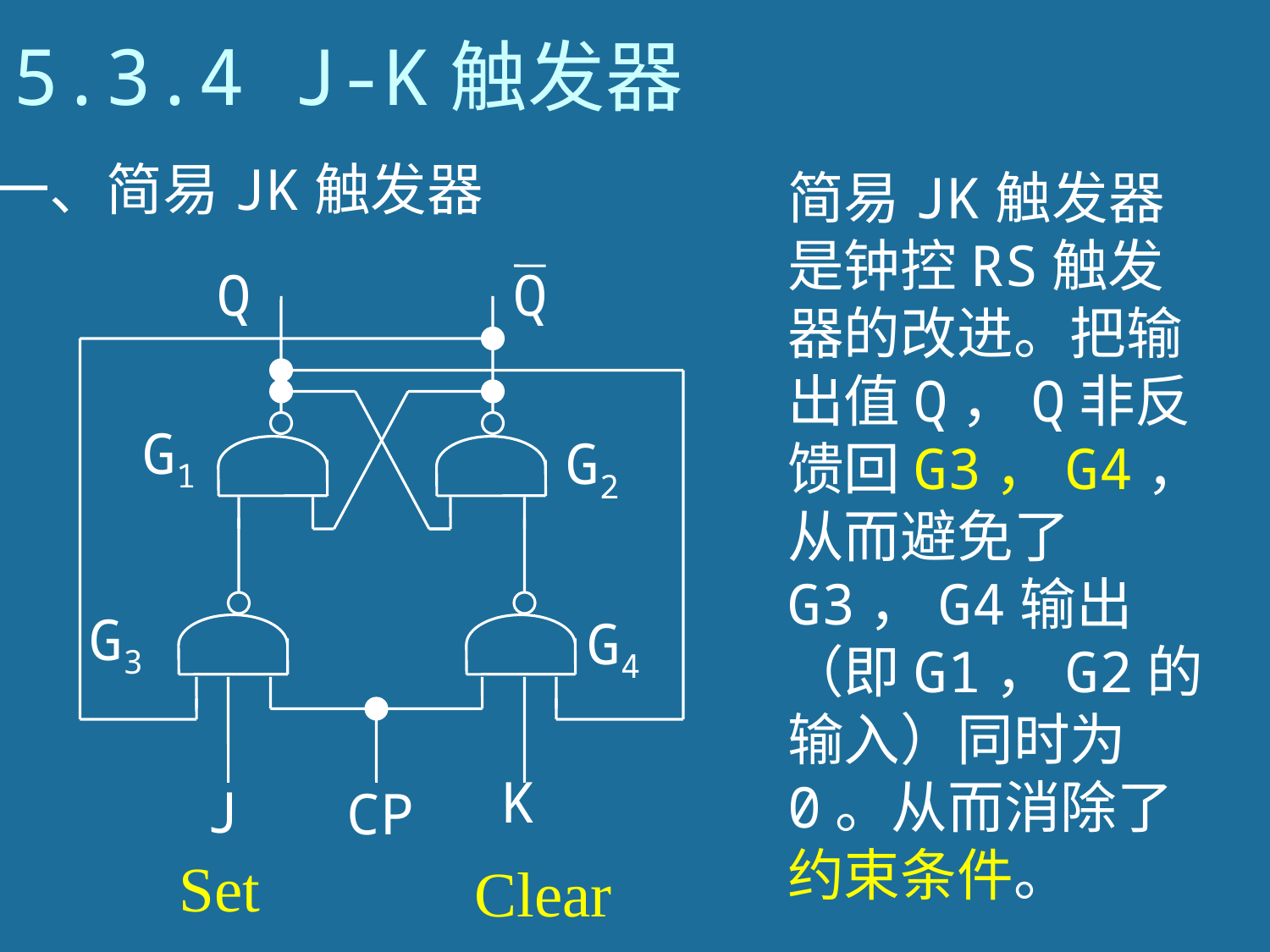

# 5.3.4 J-K触发器
一、简易JK触发器
简易JK触发器是钟控RS触发器的改进。把输出值Q，Q非反馈回G3，G4，从而避免了G3，G4输出（即G1，G2的输入）同时为0。从而消除了约束条件。
Q
Q

G1

G2

G3
G4

K
J
CP

Set
Clear
91